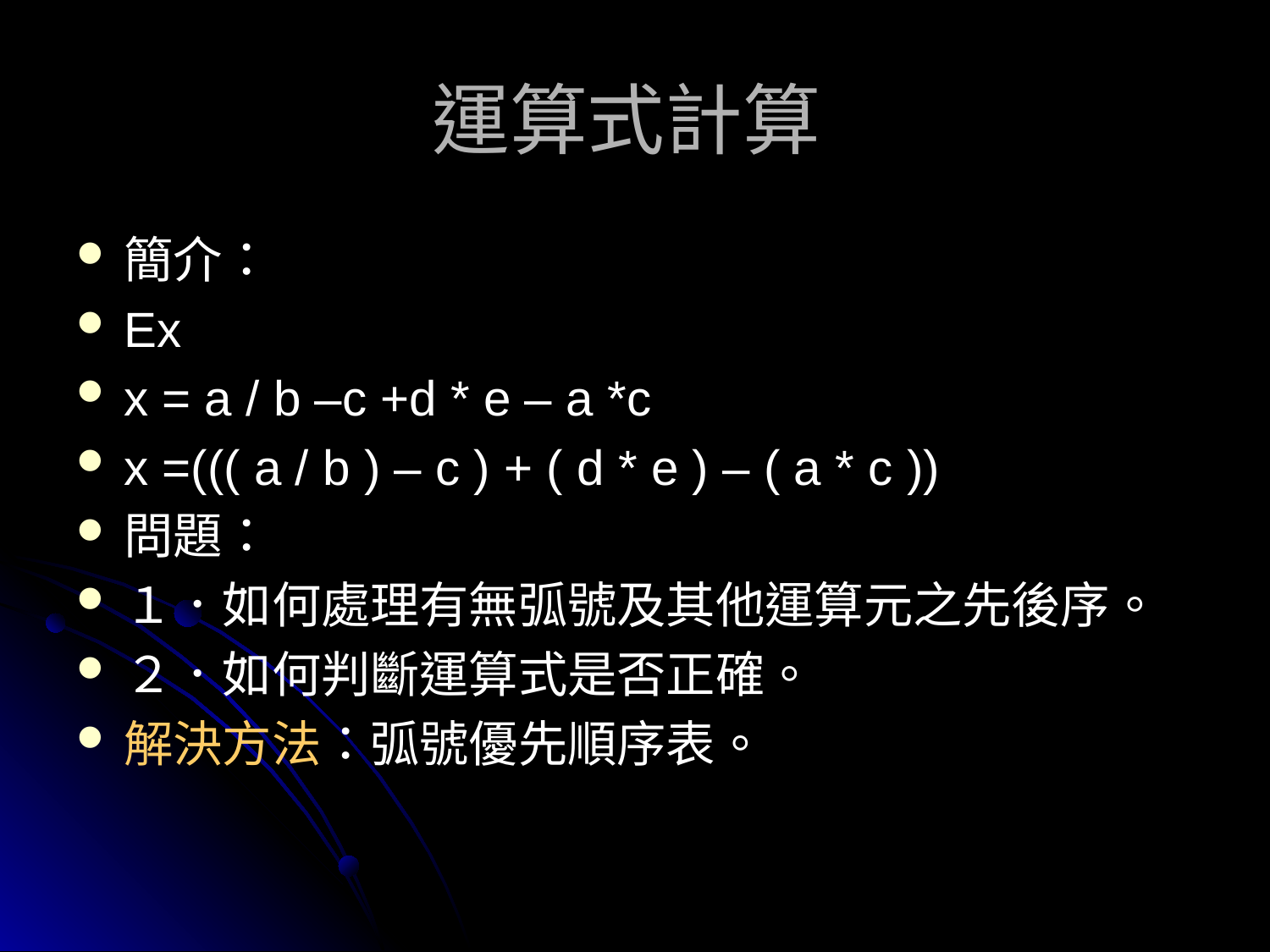

# 運算式計算
簡介：
Ex
x = a / b –c +d * e – a *c
x =((( a / b ) – c ) + ( d * e ) – ( a * c ))
問題：
１．如何處理有無弧號及其他運算元之先後序。
２．如何判斷運算式是否正確。
解決方法：弧號優先順序表。